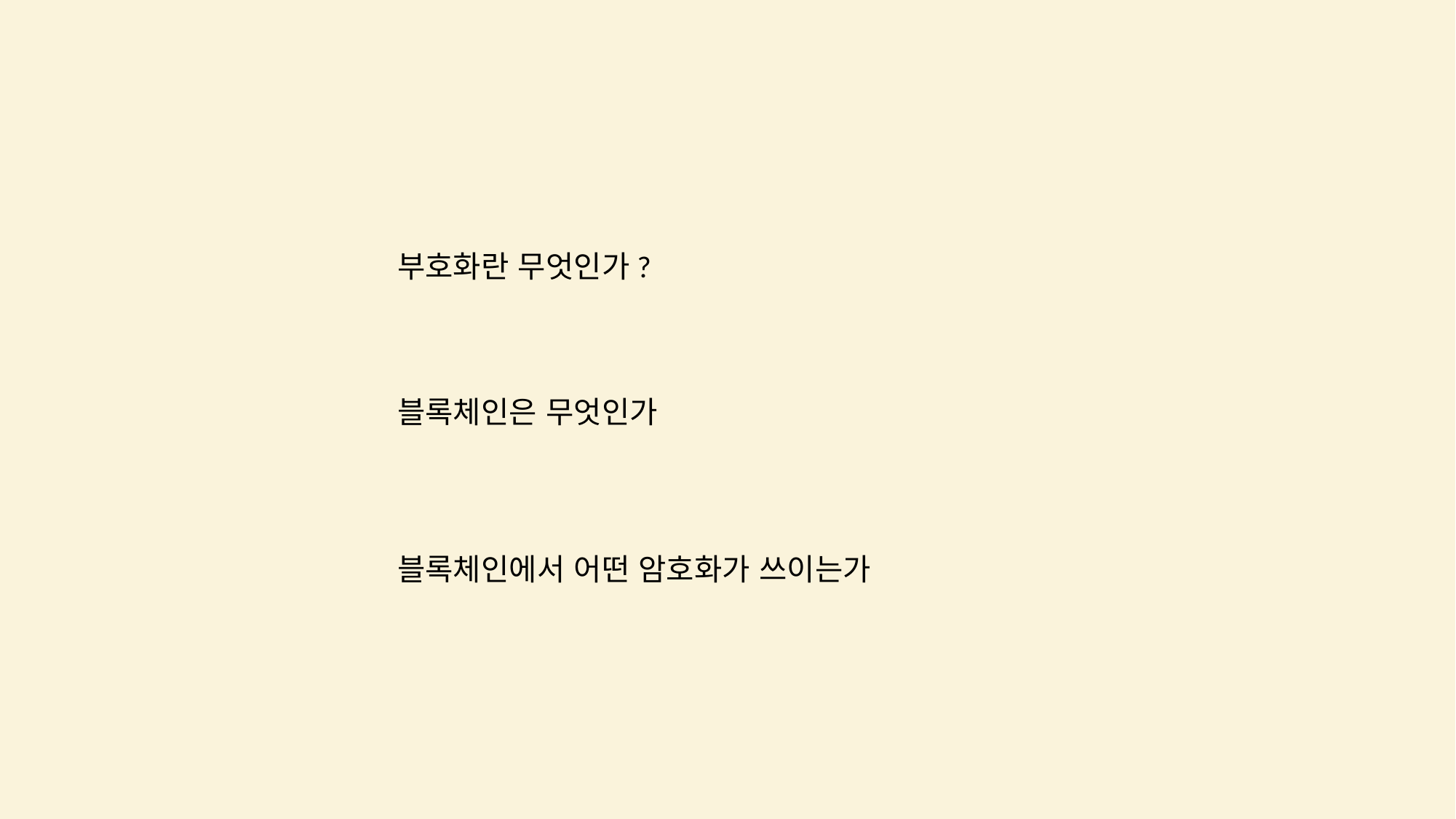

부호화란 무엇인가?
블록체인은 무엇인가

블록체인에서 어떤 암호화가 쓰이는가